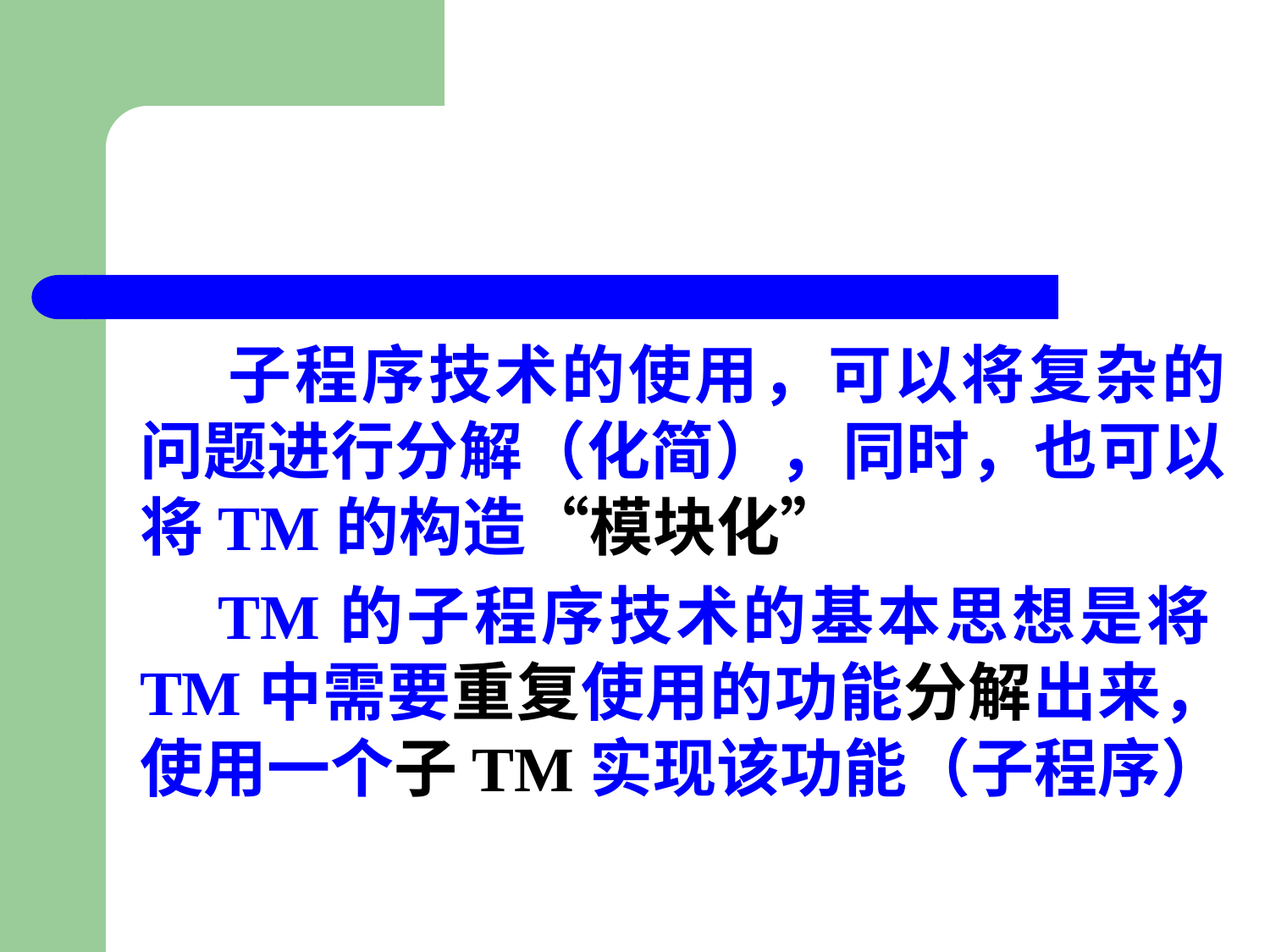

#
    子程序技术的使用，可以将复杂的问题进行分解（化简），同时，也可以将TM的构造“模块化”
    TM的子程序技术的基本思想是将TM中需要重复使用的功能分解出来，使用一个子TM实现该功能（子程序）